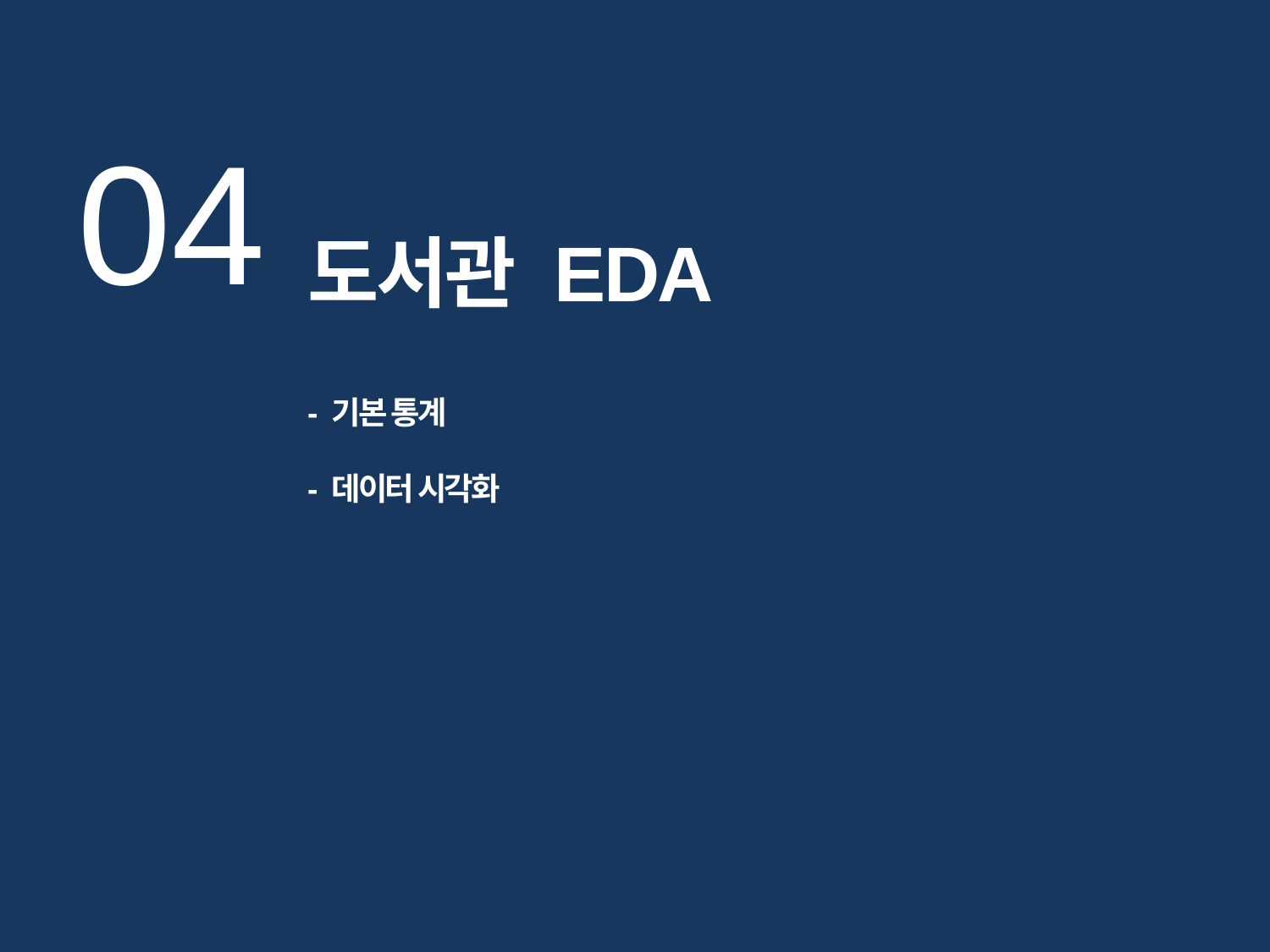

04
도서관 EDA
- 기본 통계

- 데이터 시각화